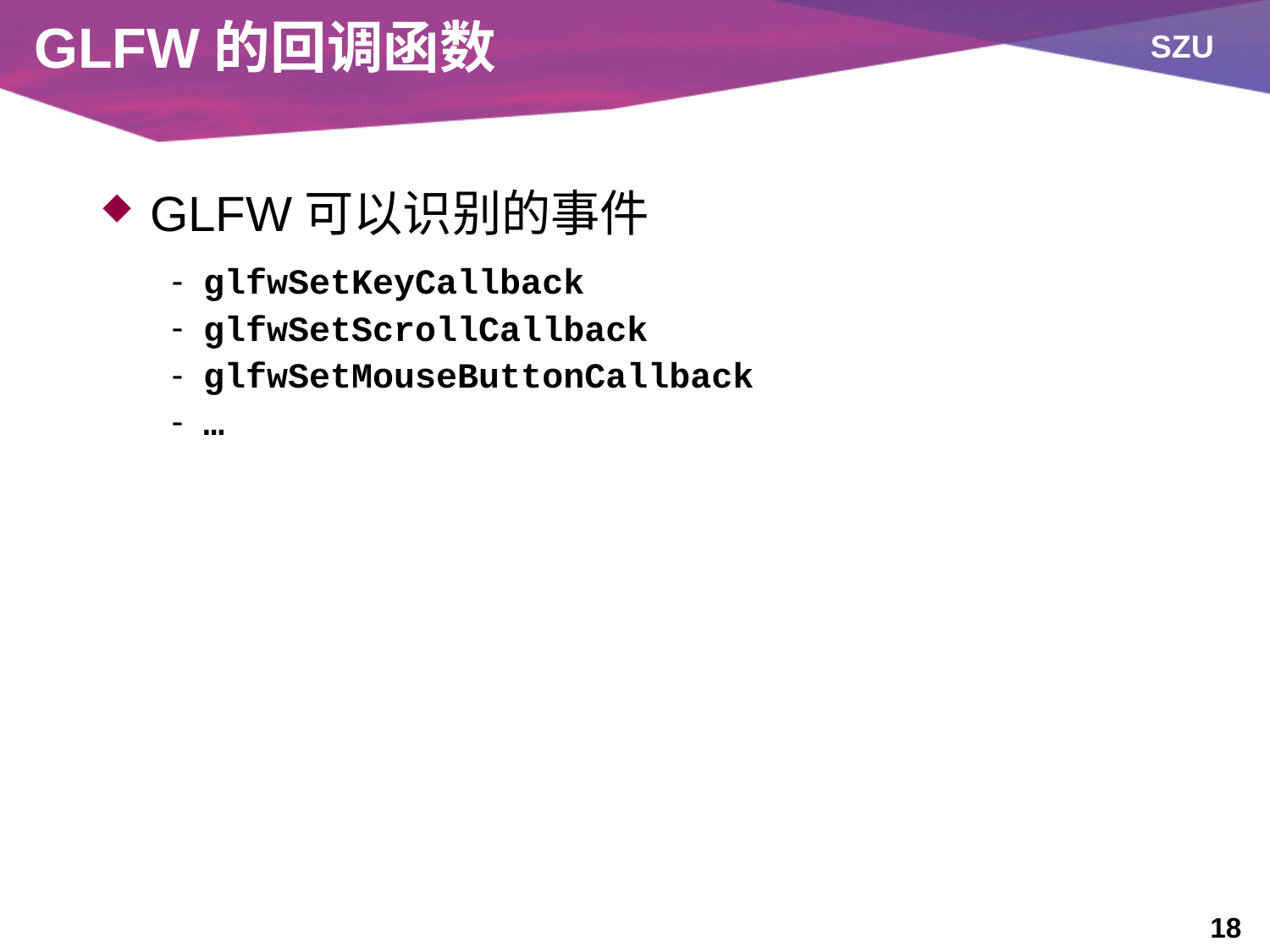

# GLFW的回调函数
GLFW可以识别的事件
glfwSetKeyCallback
glfwSetScrollCallback
glfwSetMouseButtonCallback
…
18